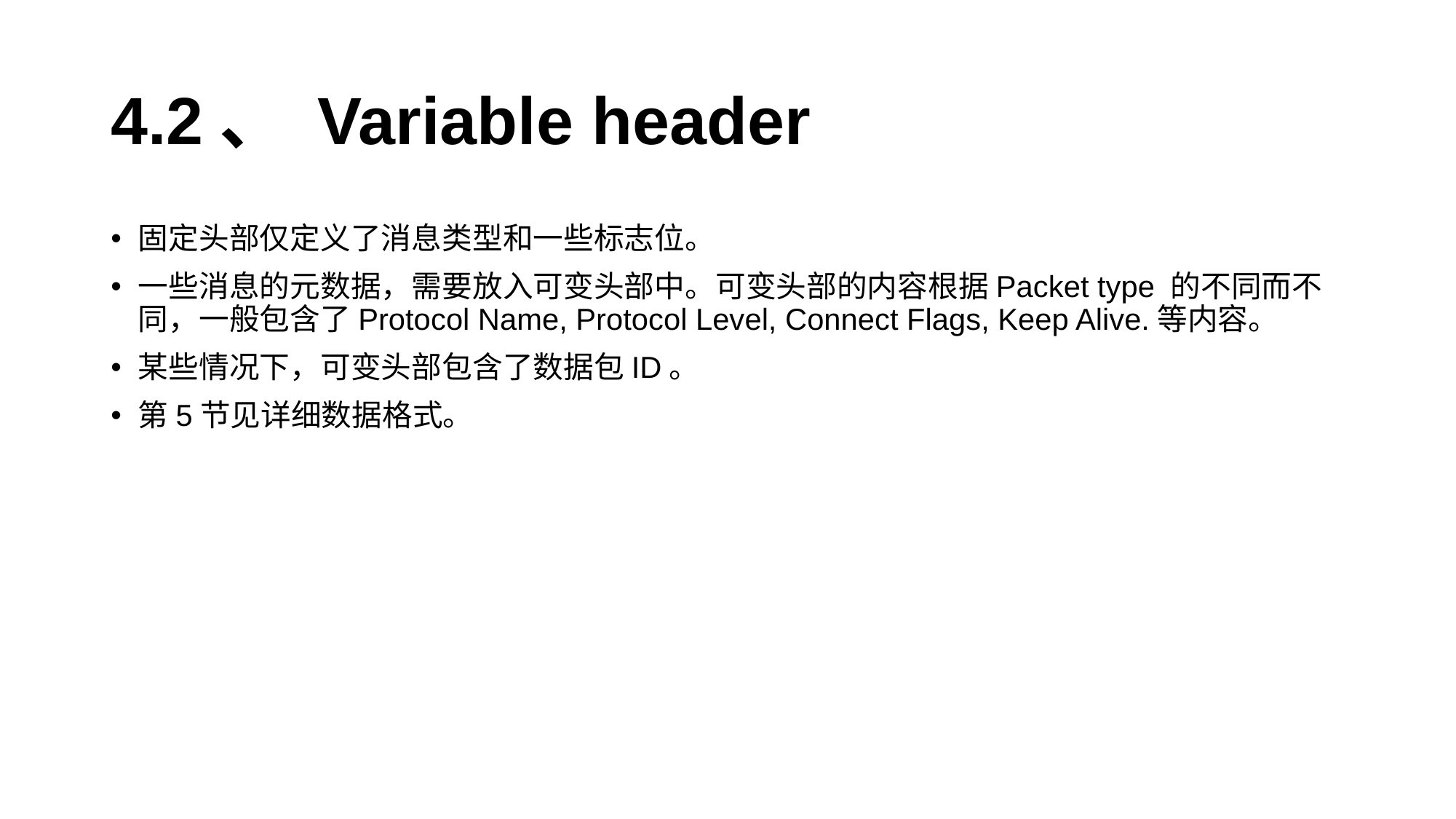

# 4.2、 Variable header
固定头部仅定义了消息类型和一些标志位。
一些消息的元数据，需要放入可变头部中。可变头部的内容根据Packet type 的不同而不同，一般包含了Protocol Name, Protocol Level, Connect Flags, Keep Alive.等内容。
某些情况下，可变头部包含了数据包ID。
第5节见详细数据格式。